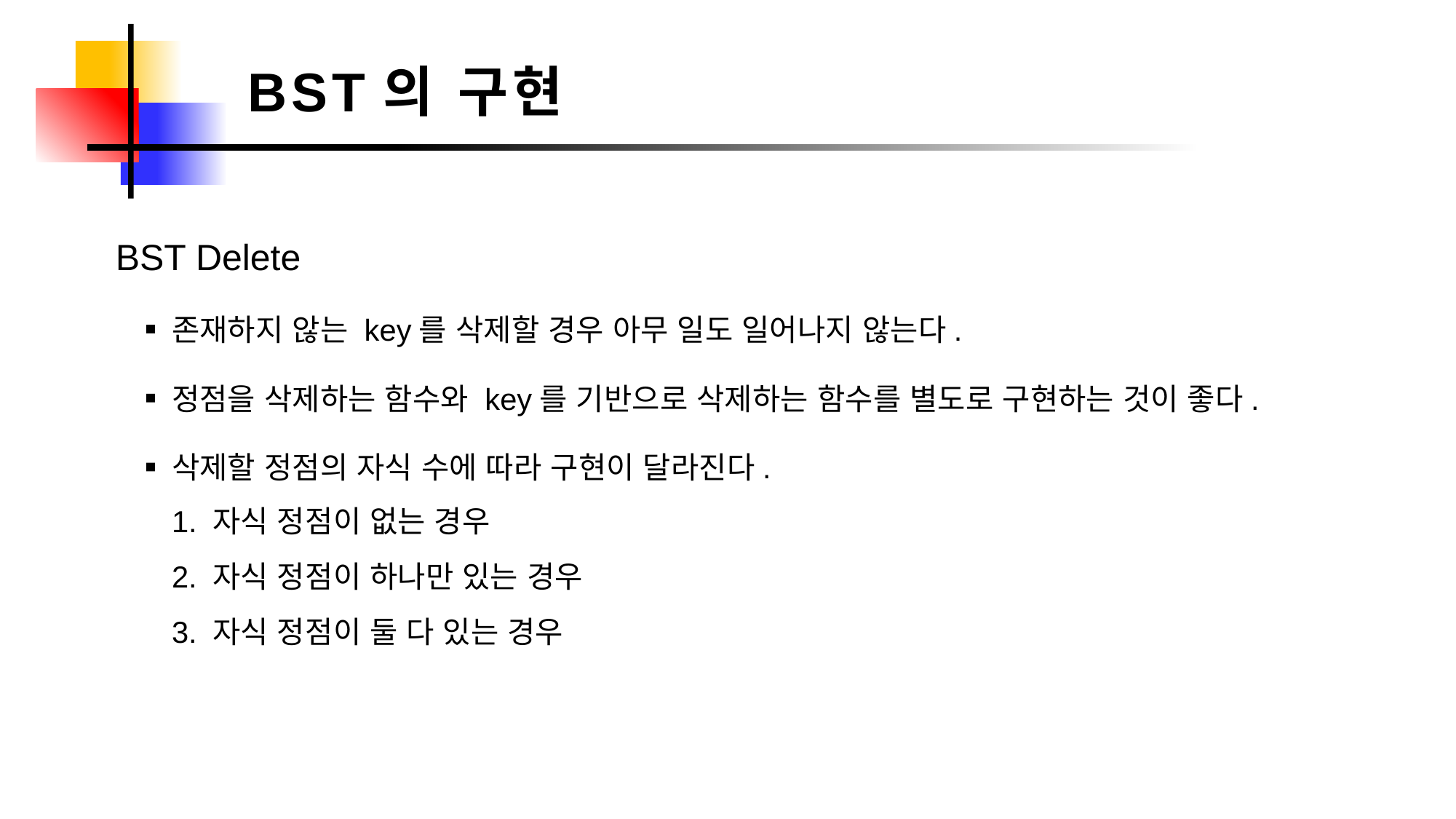

BST의 구현
BST Delete
존재하지 않는 key를 삭제할 경우 아무 일도 일어나지 않는다.

정점을 삭제하는 함수와 key를 기반으로 삭제하는 함수를 별도로 구현하는 것이 좋다.

삭제할 정점의 자식 수에 따라 구현이 달라진다.

1. 자식 정점이 없는 경우
2. 자식 정점이 하나만 있는 경우
3. 자식 정점이 둘 다 있는 경우